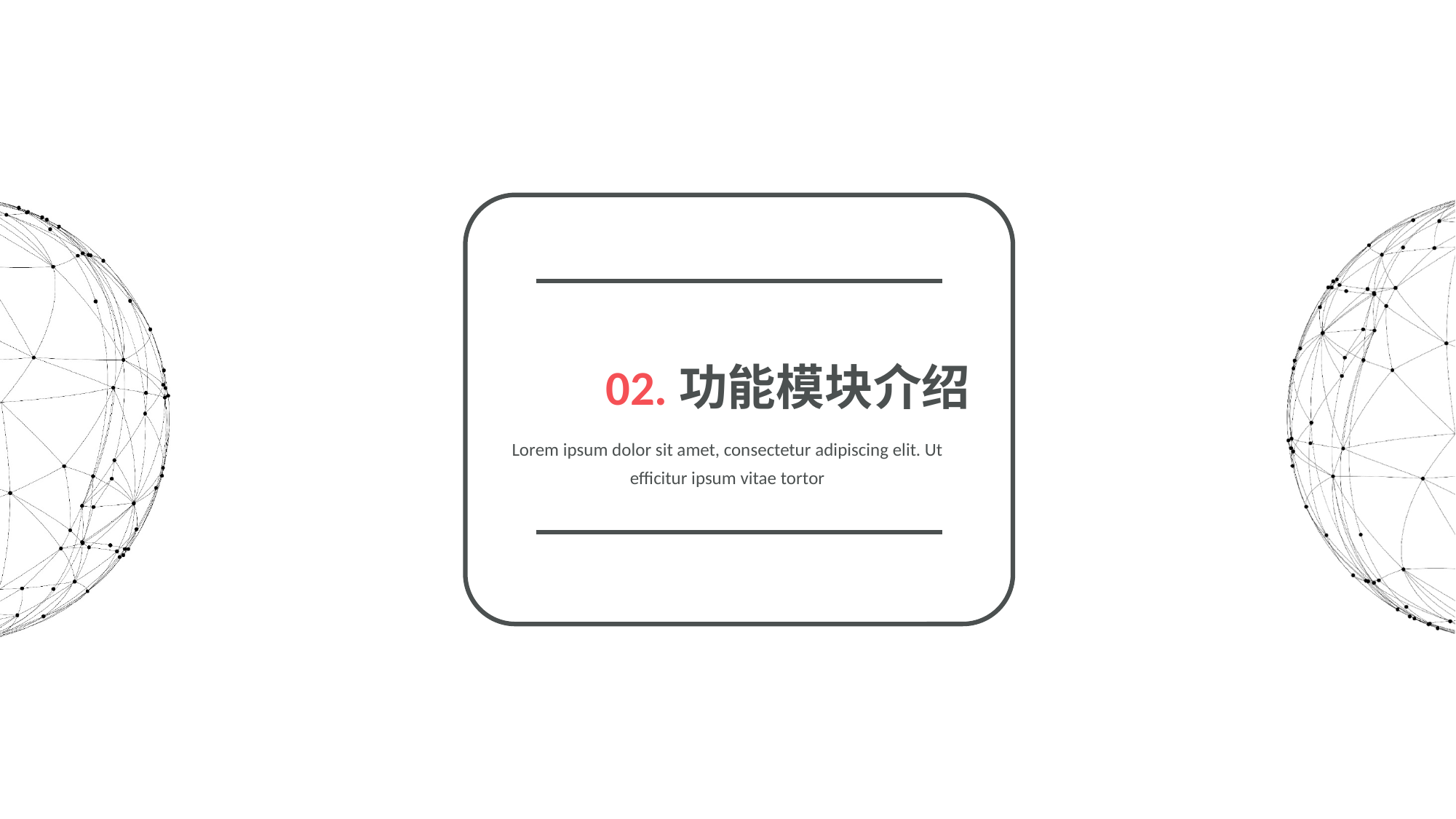

02.功能模块介绍
Lorem ipsum dolor sit amet, consectetur adipiscing elit. Ut efficitur ipsum vitae tortor